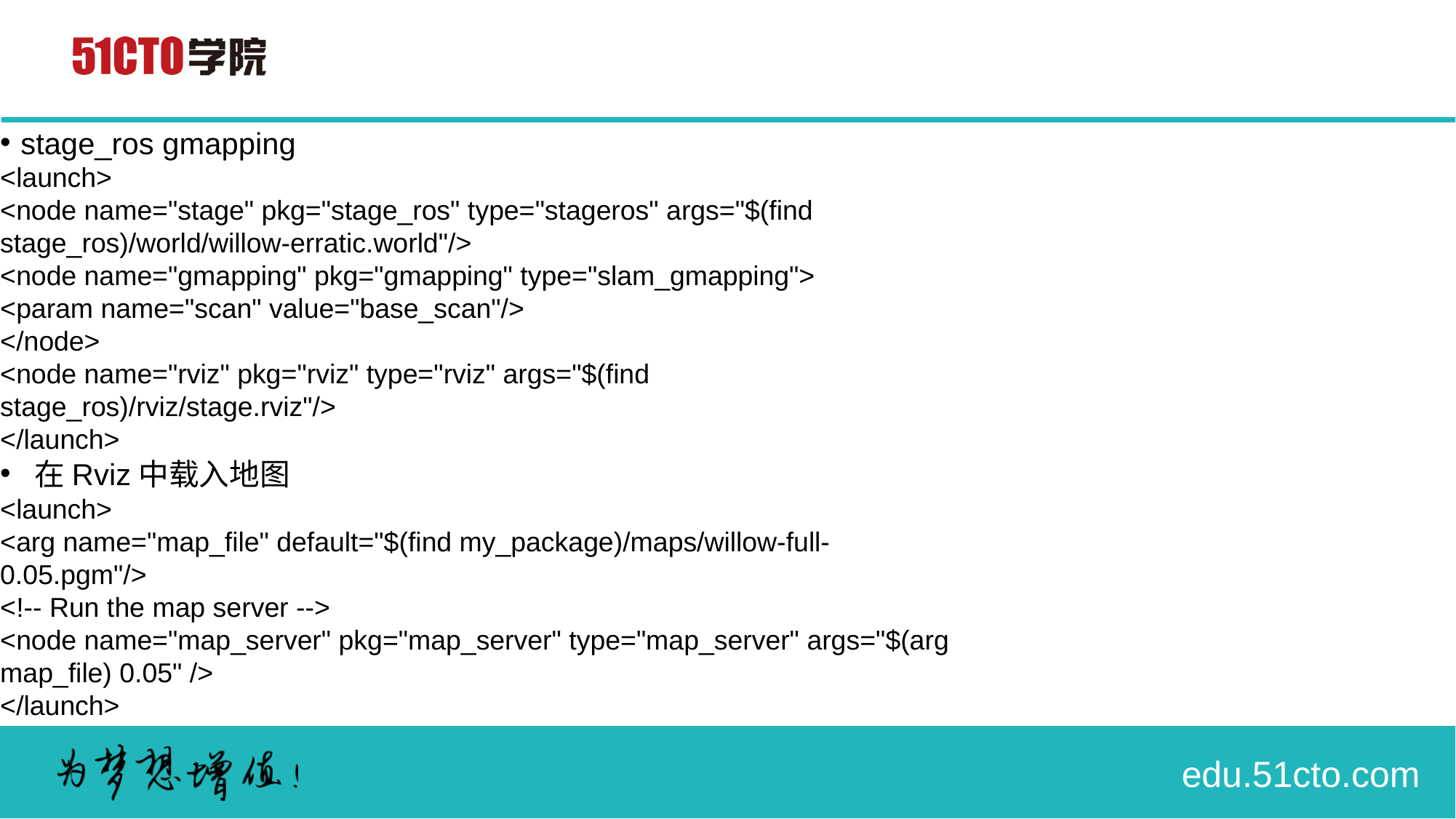

# stage_ros gmapping
<launch>
<node name="stage" pkg="stage_ros" type="stageros" args="$(find
stage_ros)/world/willow-erratic.world"/>
<node name="gmapping" pkg="gmapping" type="slam_gmapping">
<param name="scan" value="base_scan"/>
</node>
<node name="rviz" pkg="rviz" type="rviz" args="$(find
stage_ros)/rviz/stage.rviz"/>
</launch>
在Rviz中载入地图
<launch>
<arg name="map_file" default="$(find my_package)/maps/willow-full-
0.05.pgm"/>
<!-- Run the map server -->
<node name="map_server" pkg="map_server" type="map_server" args="$(arg
map_file) 0.05" />
</launch>